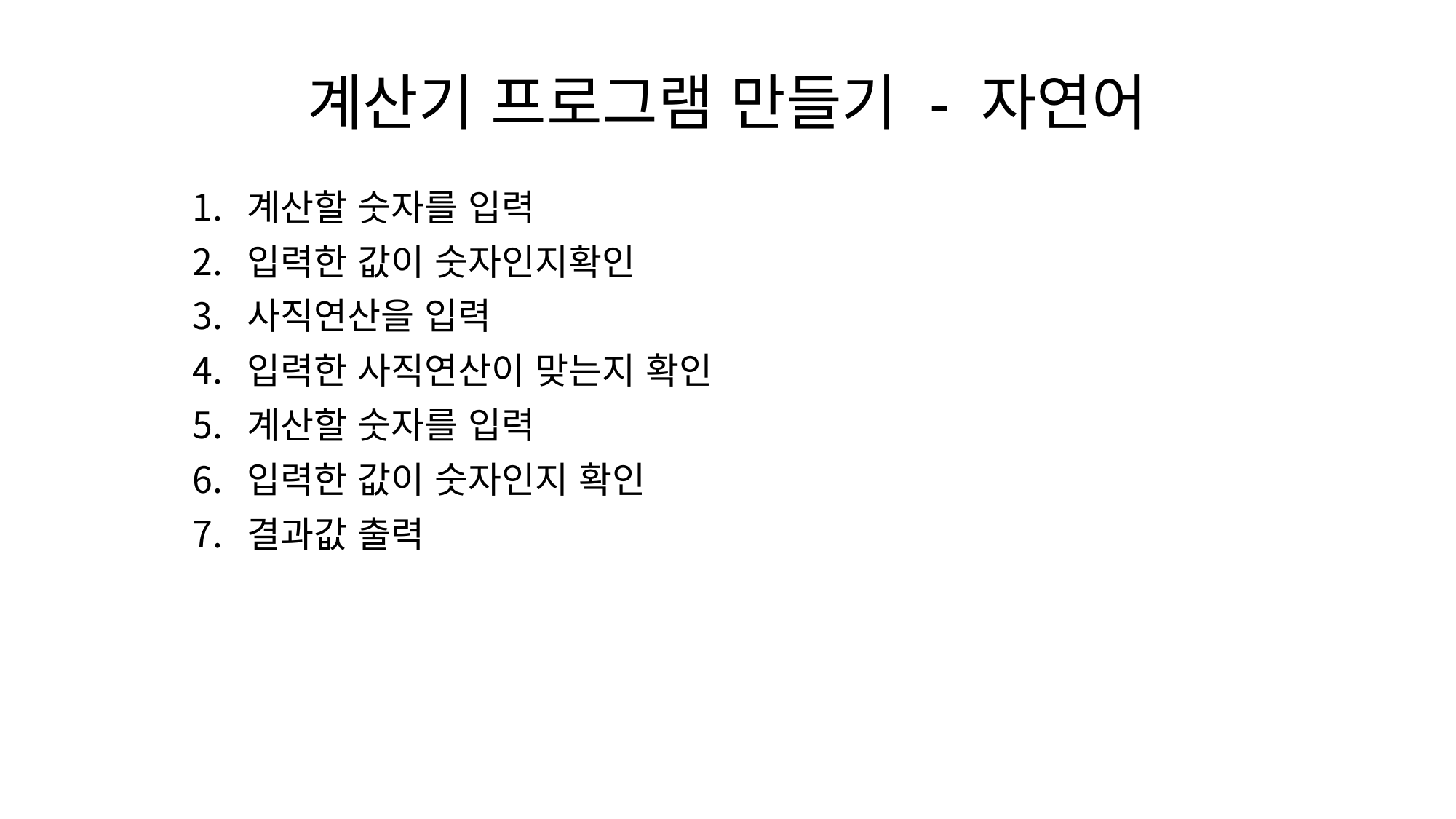

# 계산기 프로그램 만들기 - 자연어
계산할 숫자를 입력
입력한 값이 숫자인지확인
사직연산을 입력
입력한 사직연산이 맞는지 확인
계산할 숫자를 입력
입력한 값이 숫자인지 확인
결과값 출력